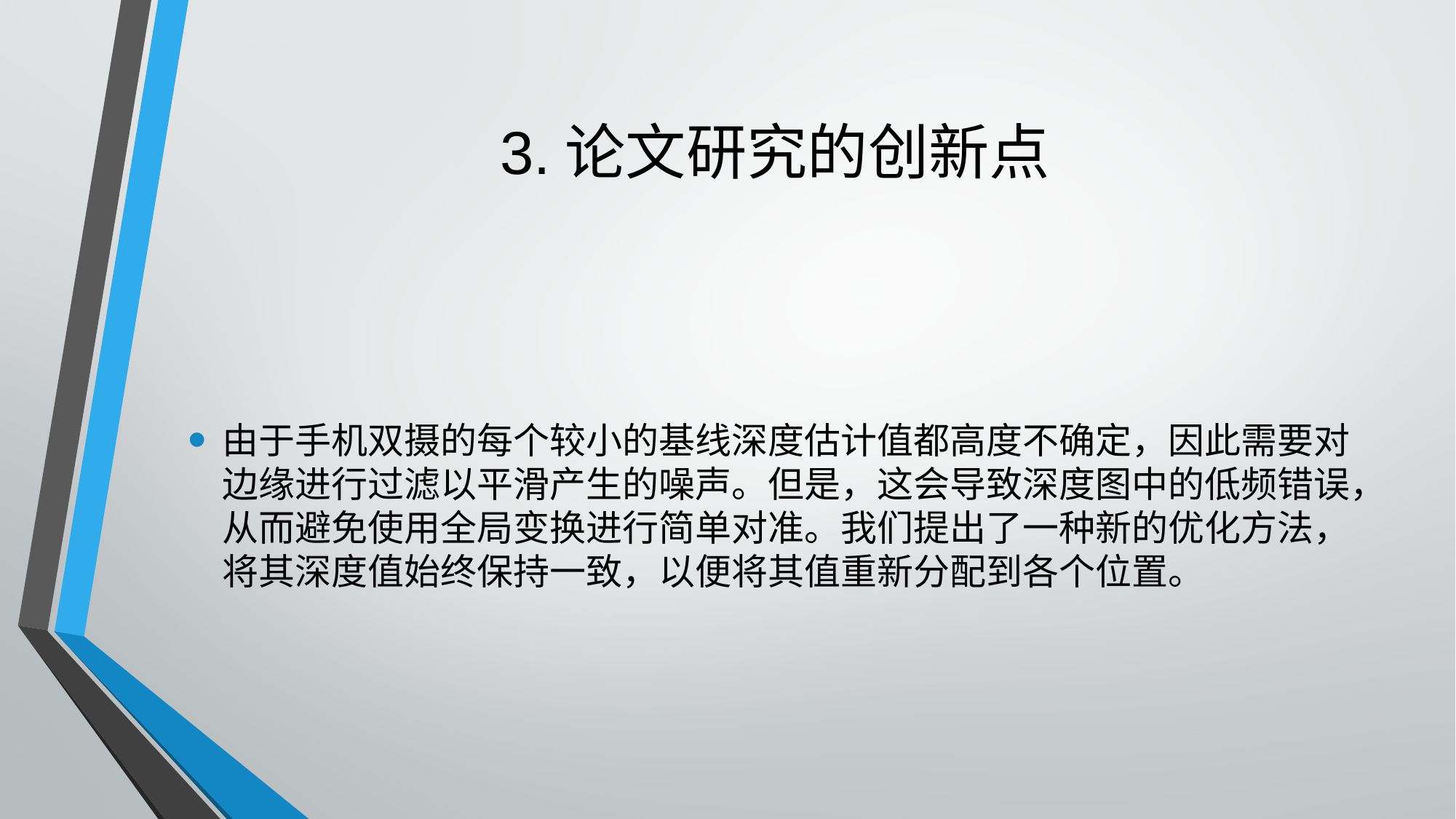

# 3.论文研究的创新点
由于手机双摄的每个较小的基线深度估计值都高度不确定，因此需要对边缘进行过滤以平滑产生的噪声。但是，这会导致深度图中的低频错误，从而避免使用全局变换进行简单对准。我们提出了一种新的优化方法，将其深度值始终保持一致，以便将其值重新分配到各个位置。